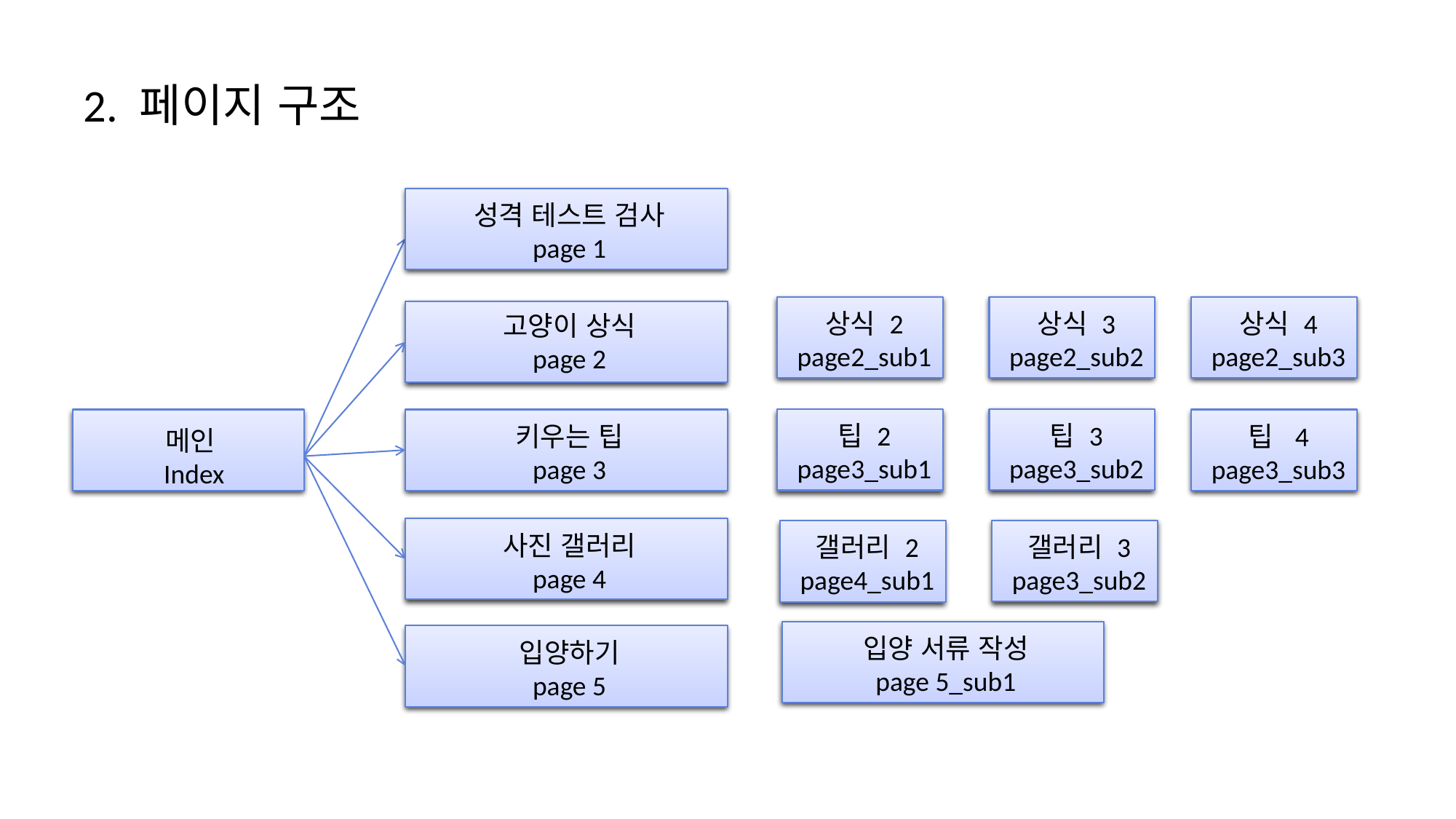

# 2. 페이지 구조

성격 테스트 검사
page 1

상식 3
page2_sub2

상식 2
page2_sub1
상식 4
page2_sub3
고양이 상식
page 2

팁 3
page3_sub2
팁 2
page3_sub1
팁  4
page3_sub3
키우는 팁
page 3
메인
Index

사진 갤러리
page 4
갤러리 3
page3_sub2
갤러리 2
page4_sub1

입양 서류 작성
page 5_sub1
입양하기
page 5